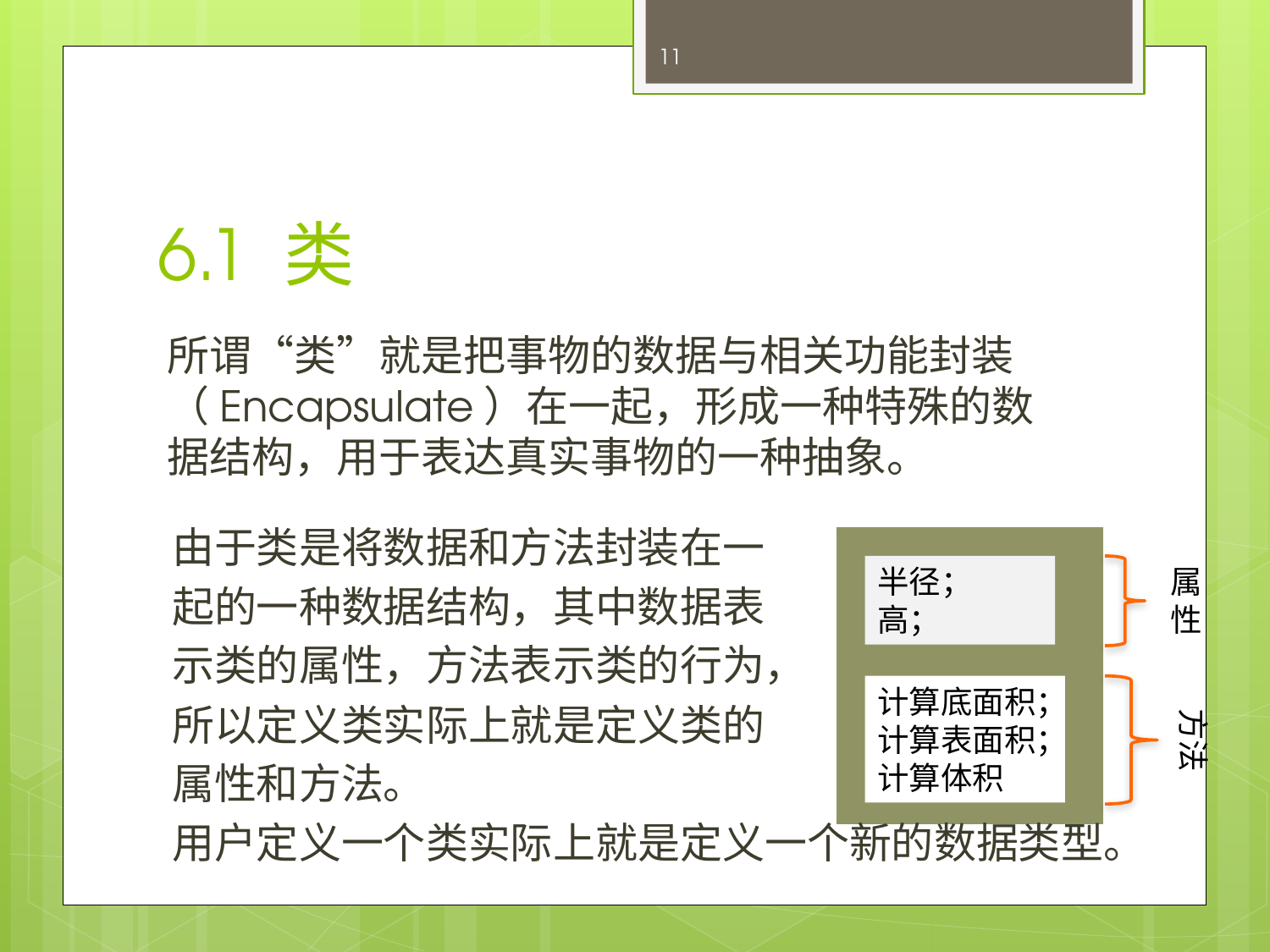

11
# 6.1 类
所谓“类”就是把事物的数据与相关功能封装（Encapsulate）在一起，形成一种特殊的数据结构，用于表达真实事物的一种抽象。
由于类是将数据和方法封装在一
起的一种数据结构，其中数据表
示类的属性，方法表示类的行为，
所以定义类实际上就是定义类的
属性和方法。
用户定义一个类实际上就是定义一个新的数据类型。

半径；
高；
属
性
计算底面积；
计算表面积；
计算体积

方法